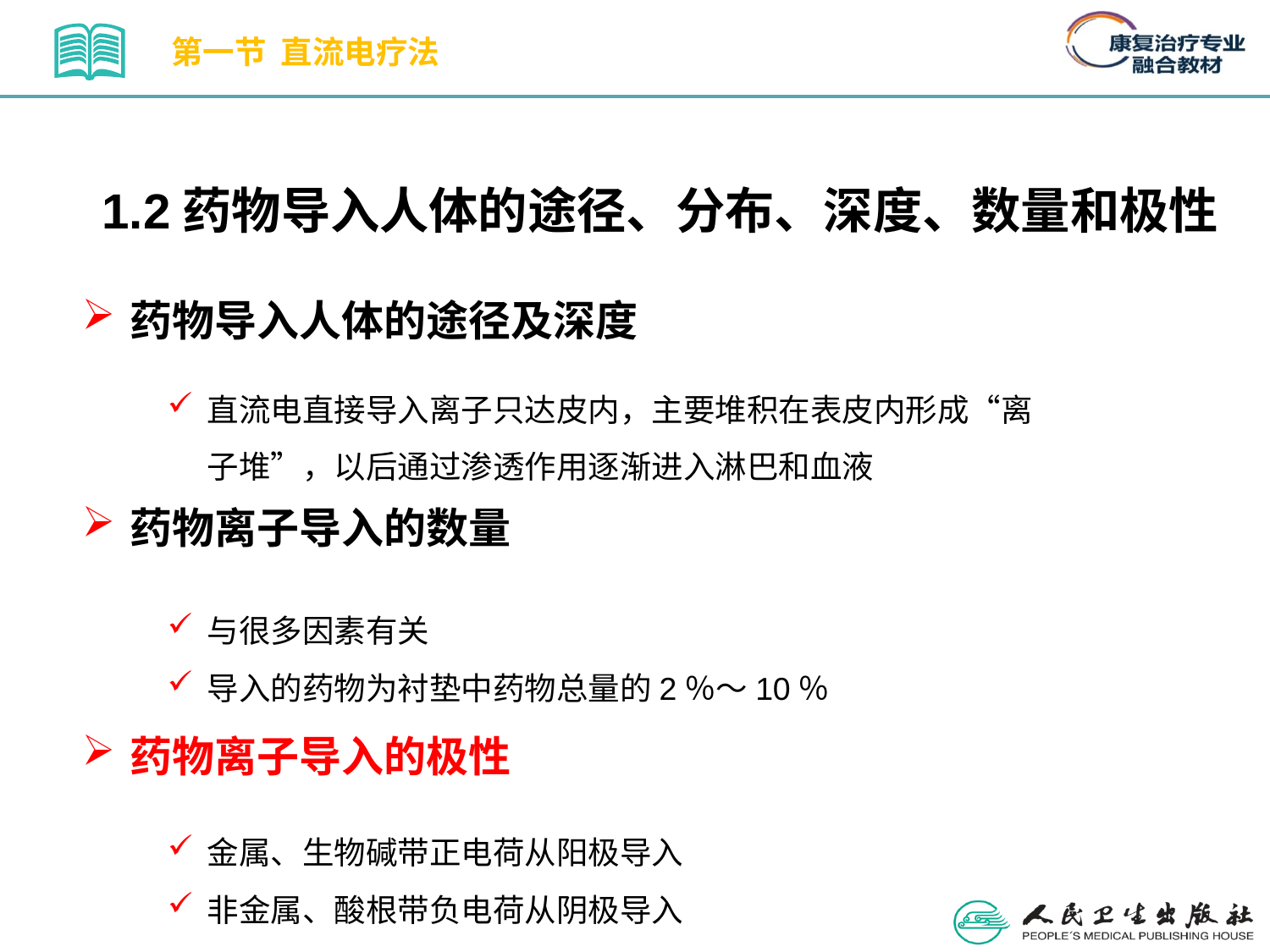

第一节  直流电疗法
1.2药物导入人体的途径、分布、深度、数量和极性
药物导入人体的途径及深度

药物离子导入的数量

药物离子导入的极性
直流电直接导入离子只达皮内，主要堆积在表皮内形成“离子堆”，以后通过渗透作用逐渐进入淋巴和血液
与很多因素有关
导入的药物为衬垫中药物总量的2％～10％
金属、生物碱带正电荷从阳极导入
非金属、酸根带负电荷从阴极导入